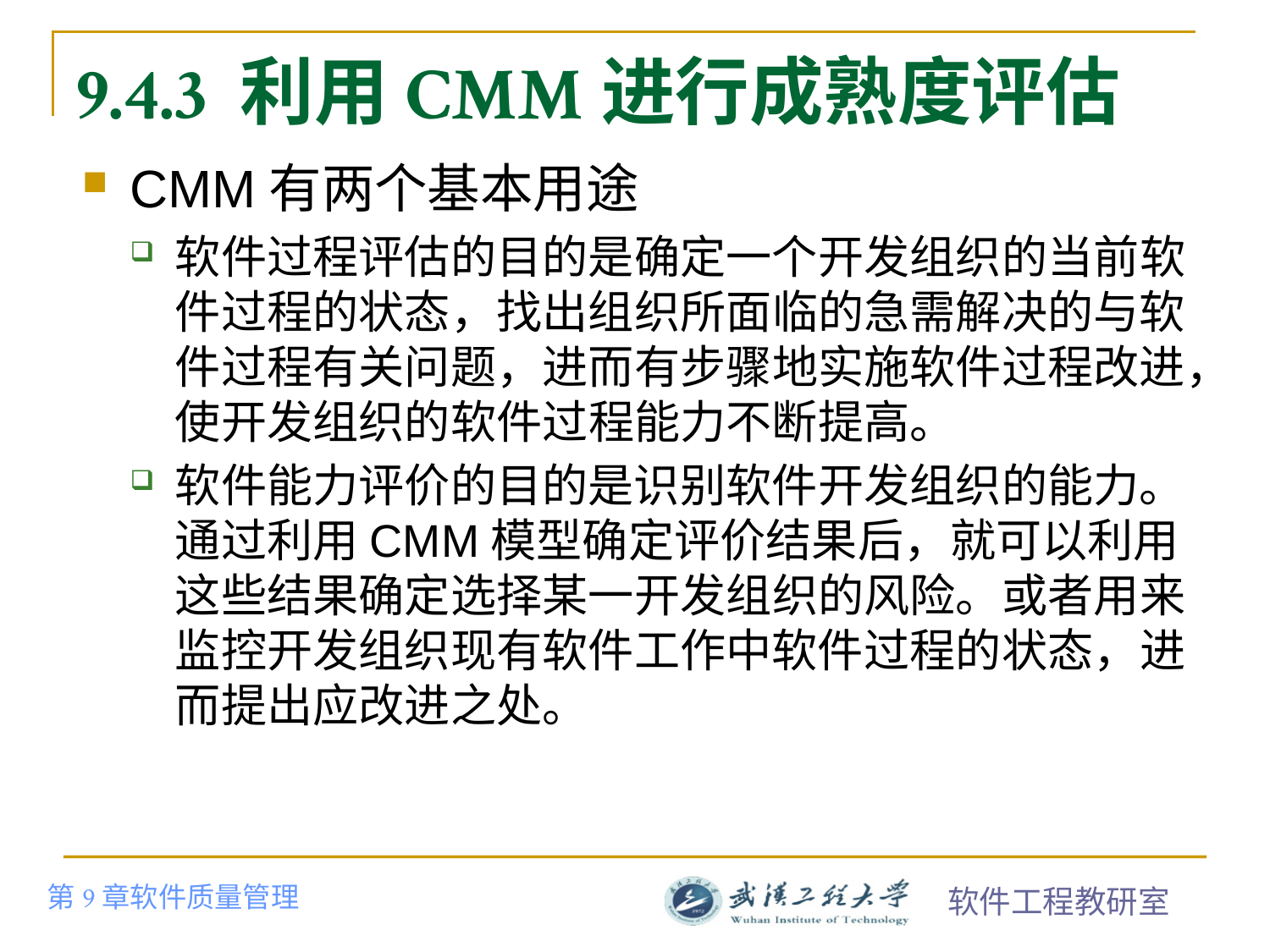

# 9.4.3 利用CMM进行成熟度评估
CMM有两个基本用途
软件过程评估的目的是确定一个开发组织的当前软件过程的状态，找出组织所面临的急需解决的与软件过程有关问题，进而有步骤地实施软件过程改进，使开发组织的软件过程能力不断提高。
软件能力评价的目的是识别软件开发组织的能力。通过利用CMM模型确定评价结果后，就可以利用这些结果确定选择某一开发组织的风险。或者用来监控开发组织现有软件工作中软件过程的状态，进而提出应改进之处。